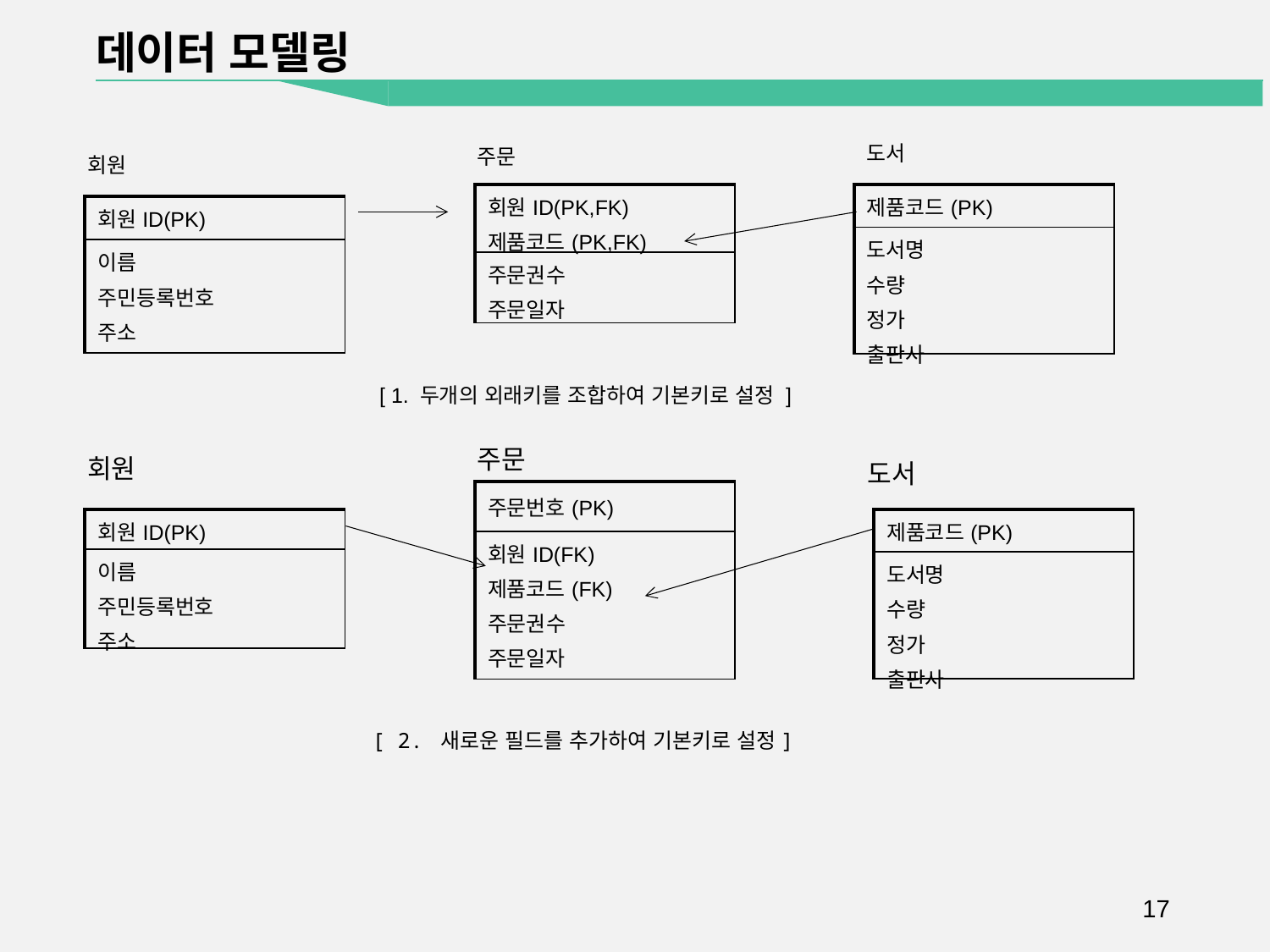

데이터 모델링

도서
주문
회원
| 회원ID(PK,FK) 제품코드(PK,FK) |
| --- |
| 주문권수 주문일자 |
| 제품코드(PK) |
| --- |
| 도서명 수량 정가 출판사 |
| 회원ID(PK) |
| --- |
| 이름 주민등록번호 주소 |
[ 1. 두개의 외래키를 조합하여 기본키로 설정 ]
주문
회원
도서
| 주문번호(PK) |
| --- |
| 회원ID(FK) 제품코드(FK) 주문권수 주문일자 |
| 회원ID(PK) |
| --- |
| 이름 주민등록번호 주소 |
| 제품코드(PK) |
| --- |
| 도서명 수량 정가 출판사 |
[ 2. 새로운 필드를 추가하여 기본키로 설정]
17